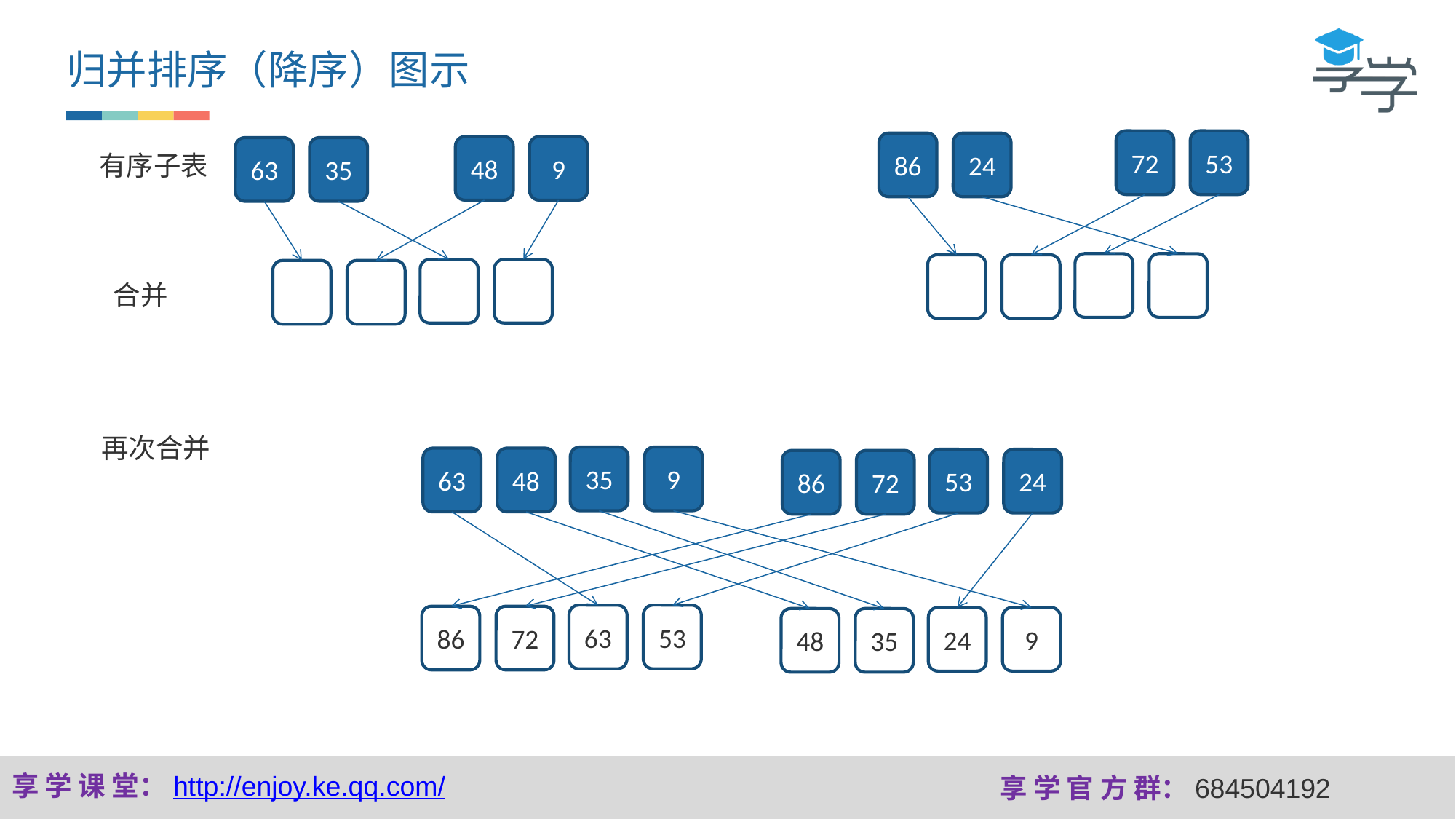

归并排序（降序）图示

72
53
86
24
48
9
63
35
有序子表
48
9
63
35
48
9
63
35
合并
再次合并
35
9
63
48
53
24
86
72
63
53
86
72
24
9
48
35